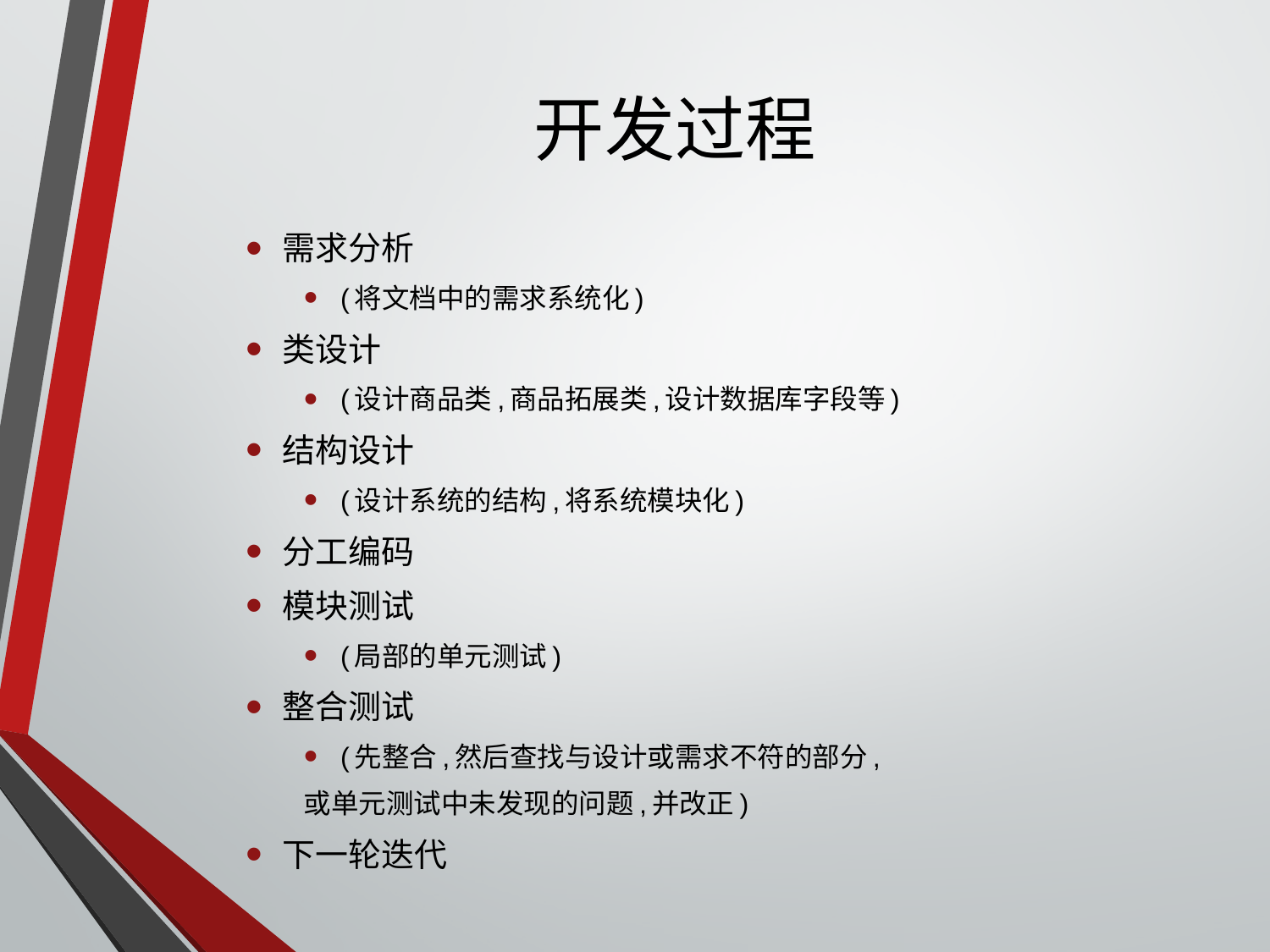

# 开发过程
需求分析
(将文档中的需求系统化)
类设计
(设计商品类,商品拓展类,设计数据库字段等)
结构设计
(设计系统的结构,将系统模块化)
分工编码
模块测试
(局部的单元测试)
整合测试
(先整合,然后查找与设计或需求不符的部分,
	或单元测试中未发现的问题,并改正)
下一轮迭代